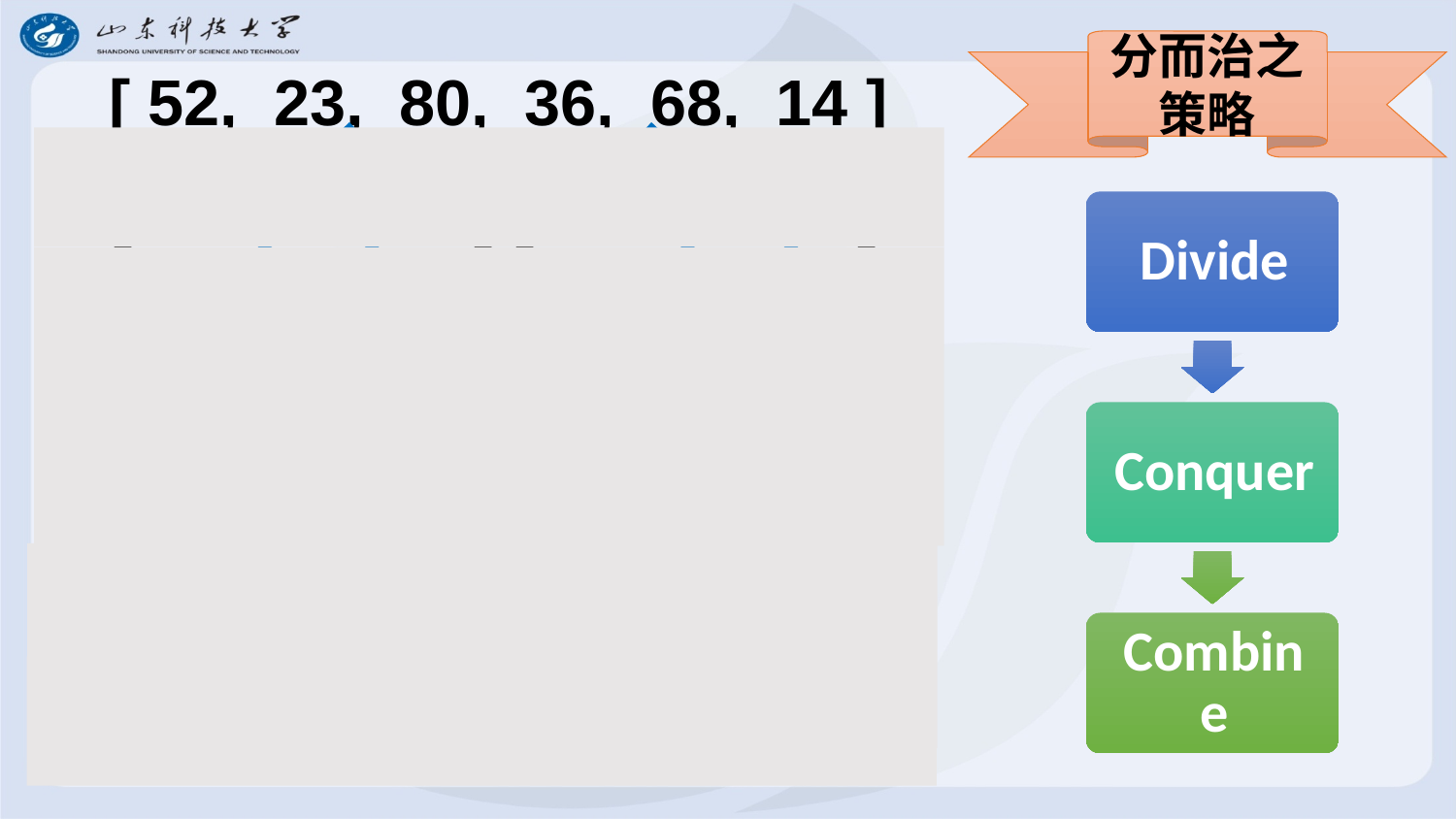

分而治之
策略
[ 52,  23,  80,  36,  68,  14 ]
切分

[ 52,  23,  80] [36,  68,  14]
Divide

Conquer

Combine

[ 52,  23] [80]
[36,  68] [14]

[ 52]
[23]
[36] [68]

[36,  68]
[ 23,  52]

[ 23,  52,  80]
[14,  36,  68]
归并

[ 14,  23,  36,  52,  68,  80 ]